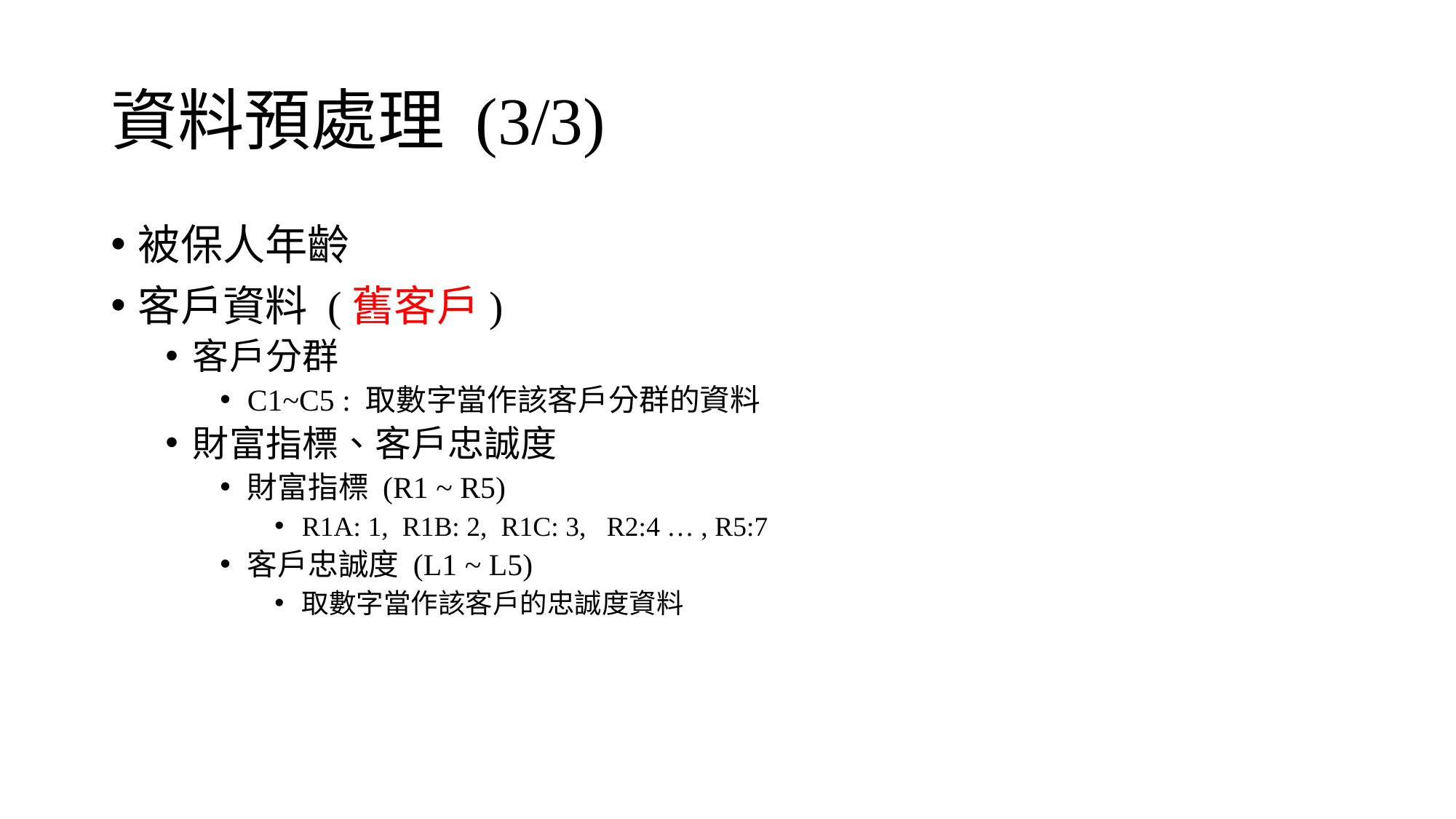

# 資料預處理 (3/3)
被保人年齡
客戶資料 (舊客戶)
客戶分群
C1~C5 : 取數字當作該客戶分群的資料
財富指標、客戶忠誠度
財富指標 (R1 ~ R5)
R1A: 1,  R1B: 2,  R1C: 3,   R2:4 … , R5:7
客戶忠誠度 (L1 ~ L5)
取數字當作該客戶的忠誠度資料